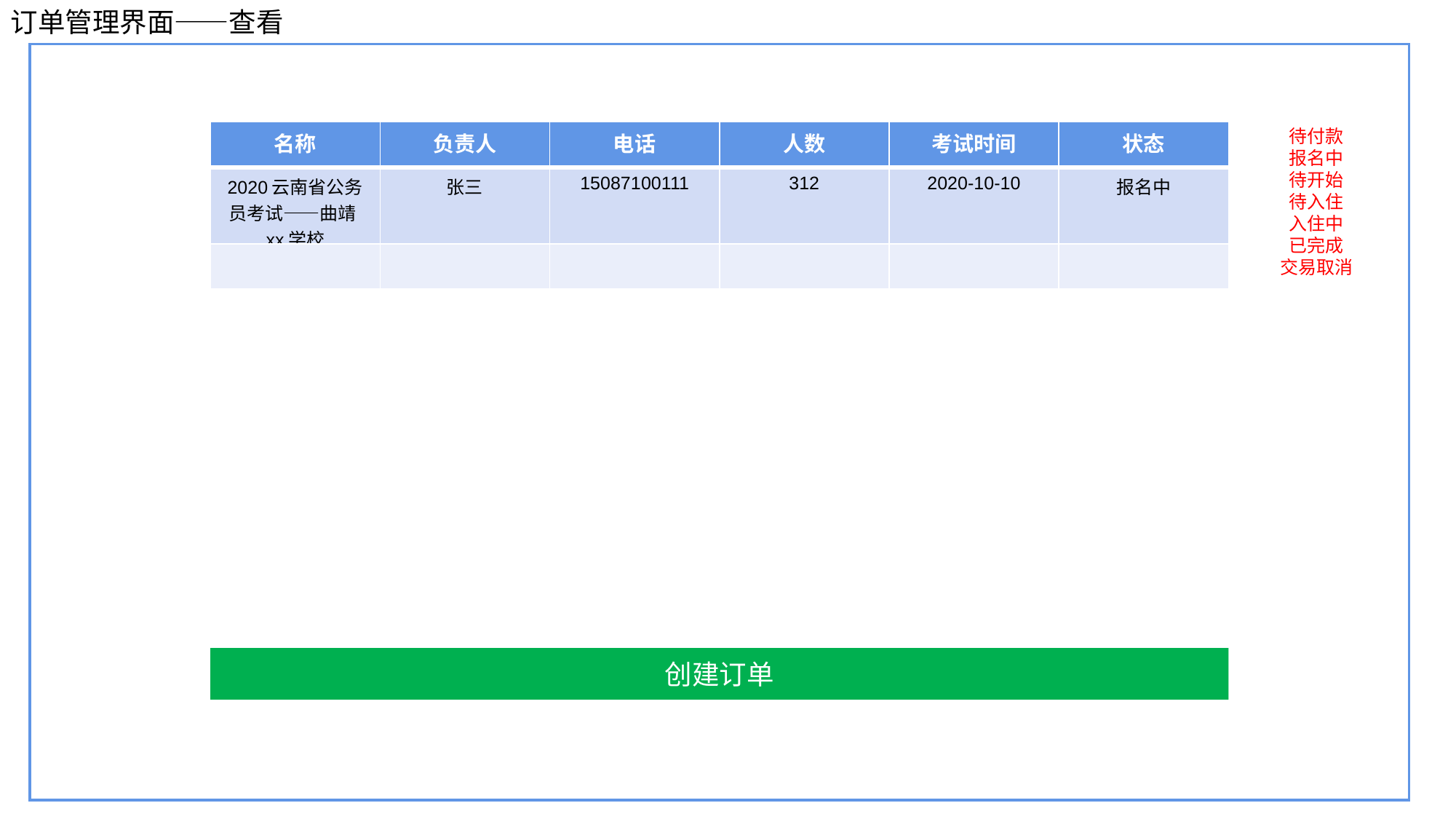

订单管理界面——查看

| 名称 | 负责人 | 电话 | 人数 | 考试时间 | 状态 |
| --- | --- | --- | --- | --- | --- |
| 2020云南省公务员考试——曲靖xx学校 | 张三 | 15087100111 | 312 | 2020-10-10 | 报名中 |
|  |  |  |  |  |  |

待付款
报名中
待开始
待入住
入住中
已完成
交易取消
创建订单